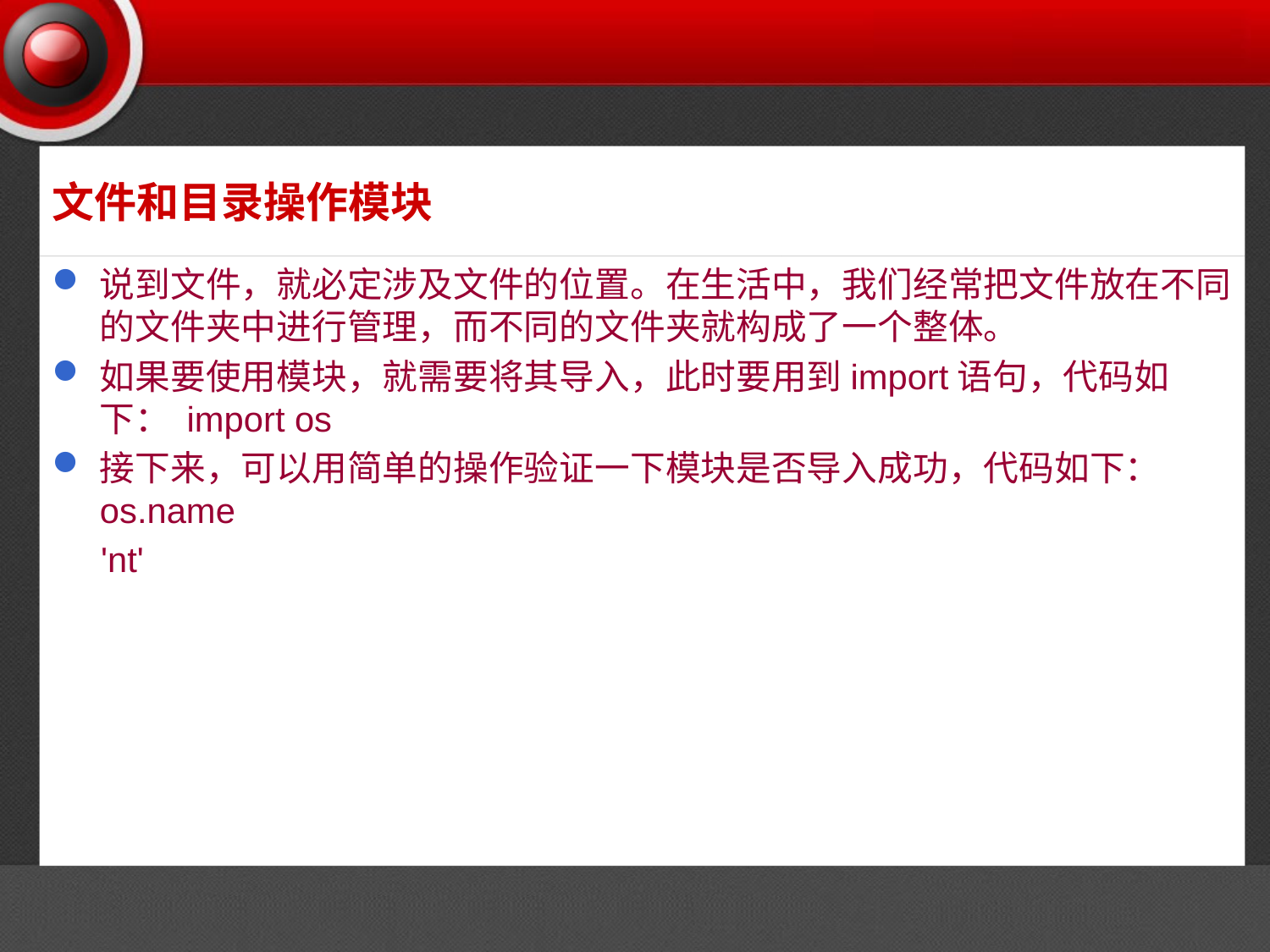

# 文件和目录操作模块
说到文件，就必定涉及文件的位置。在生活中，我们经常把文件放在不同的文件夹中进行管理，而不同的文件夹就构成了一个整体。
如果要使用模块，就需要将其导入，此时要用到import语句，代码如下： import os
接下来，可以用简单的操作验证一下模块是否导入成功，代码如下： os.name
     'nt'